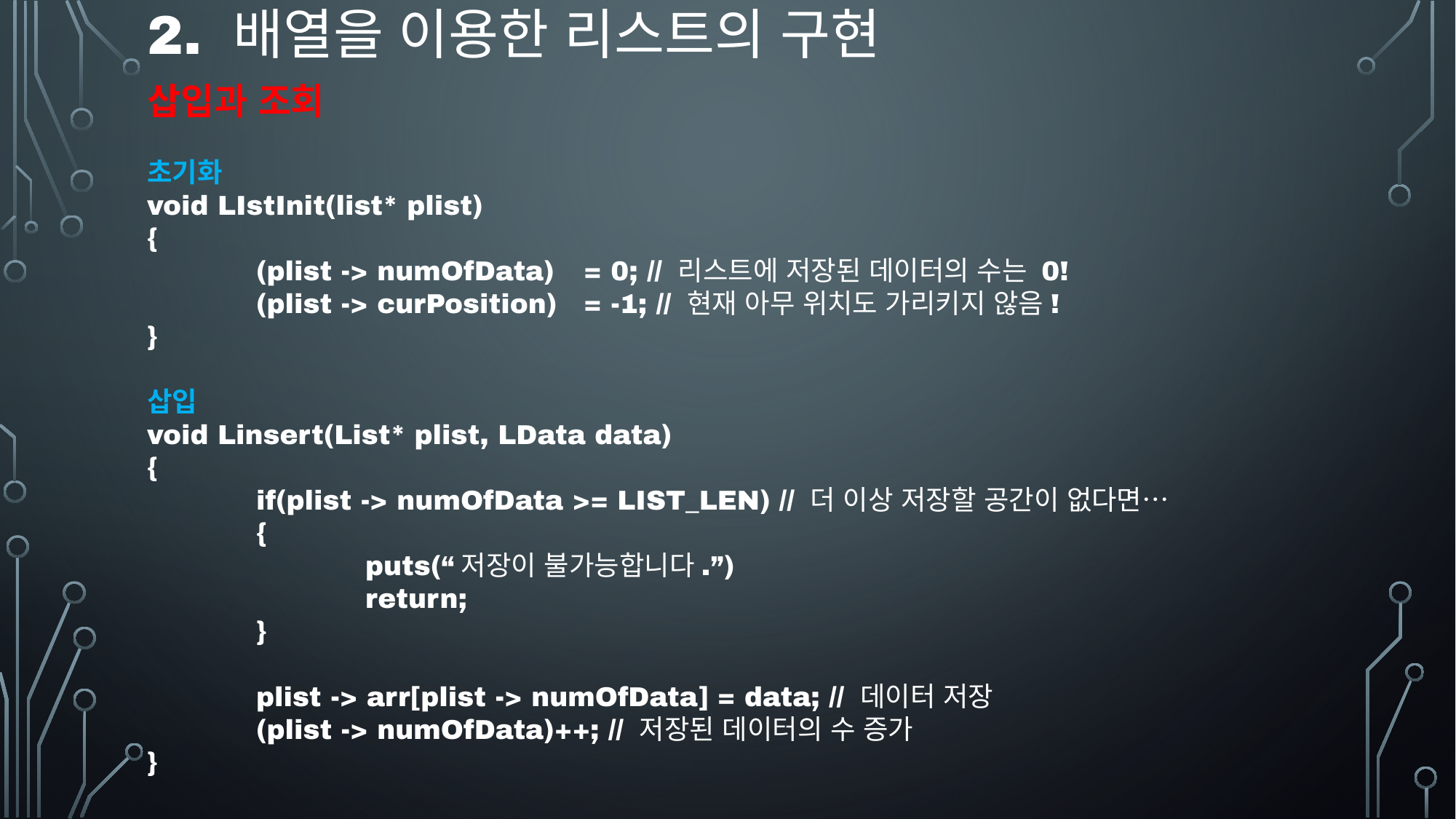

# 2. 배열을 이용한 리스트의 구현
삽입과 조회

초기화
void LIstInit(list* plist)
{
	(plist -> numOfData) 	= 0; // 리스트에 저장된 데이터의 수는 0!
	(plist -> curPosition) 	= -1; // 현재 아무 위치도 가리키지 않음!
}

삽입
void Linsert(List* plist, LData data)
{
	if(plist -> numOfData >= LIST_LEN) // 더 이상 저장할 공간이 없다면…
	{
		puts(“저장이 불가능합니다.”)
		return;
	}

	plist -> arr[plist -> numOfData] = data; // 데이터 저장
	(plist -> numOfData)++; // 저장된 데이터의 수 증가
}